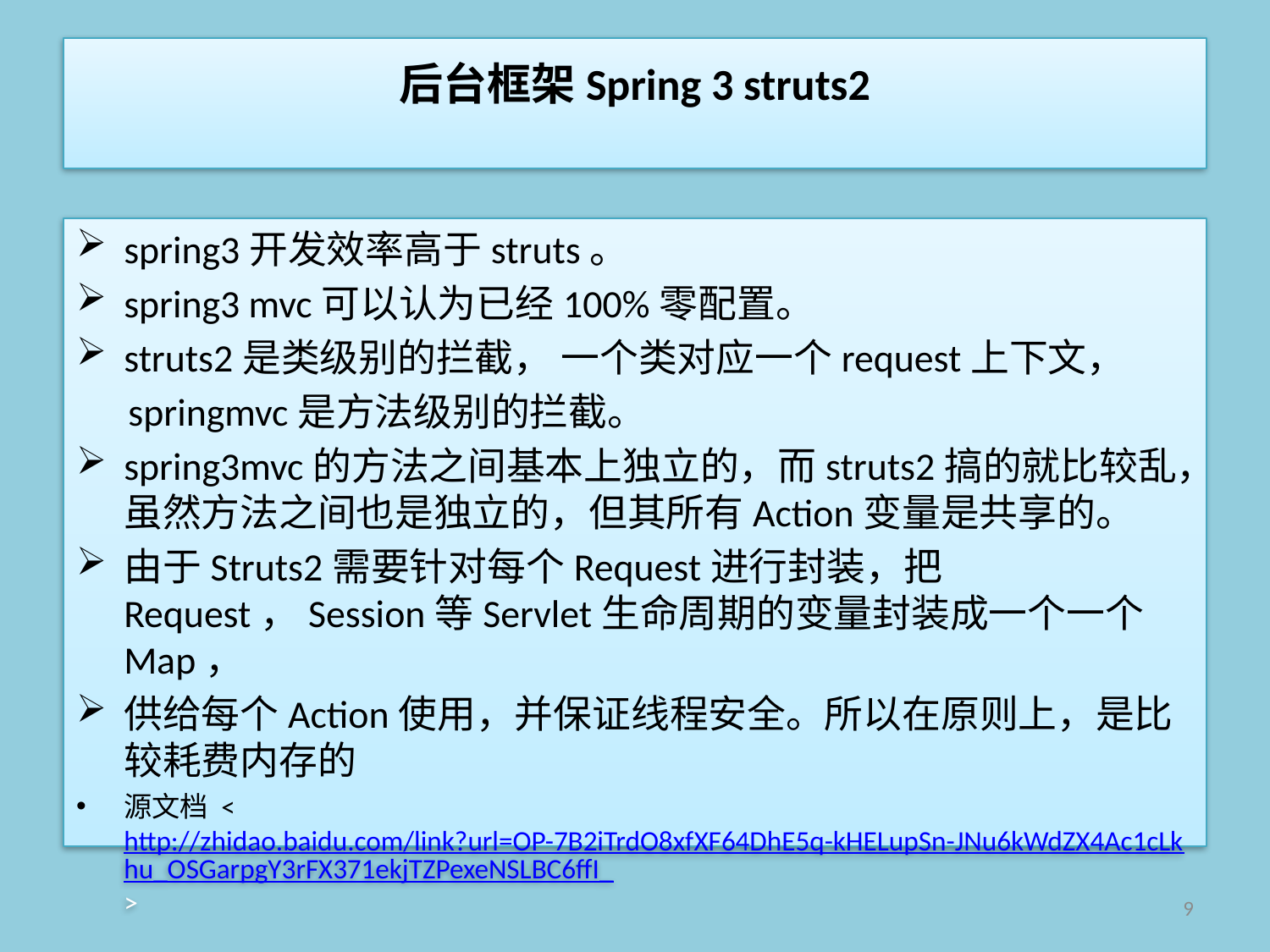

# 后台框架Spring 3 struts2
spring3开发效率高于struts。
spring3 mvc可以认为已经100%零配置。
struts2是类级别的拦截， 一个类对应一个request上下文，
      springmvc是方法级别的拦截。
spring3mvc的方法之间基本上独立的，而struts2搞的就比较乱，虽然方法之间也是独立的，但其所有Action变量是共享的。
由于Struts2需要针对每个Request进行封装，把Request，Session等Servlet生命周期的变量封装成一个一个Map，
供给每个Action使用，并保证线程安全。所以在原则上，是比较耗费内存的
源文档 <http://zhidao.baidu.com/link?url=OP-7B2iTrdO8xfXF64DhE5q-kHELupSn-JNu6kWdZX4Ac1cLkhu_OSGarpgY3rFX371ekjTZPexeNSLBC6ffI_>

9